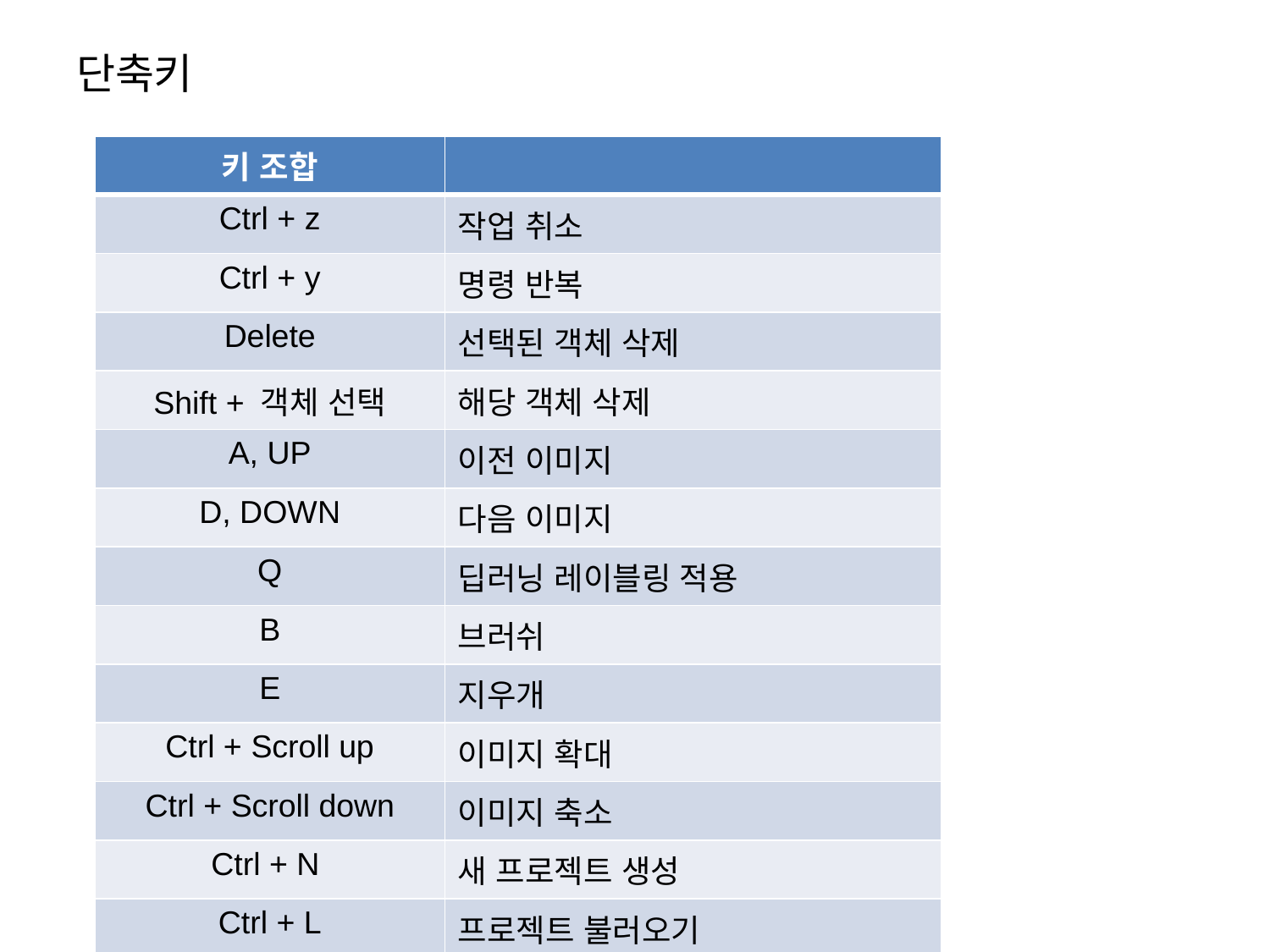

# 단축키
| 키 조합 |  |
| --- | --- |
| Ctrl + z | 작업 취소 |
| Ctrl + y | 명령 반복 |
| Delete | 선택된 객체 삭제 |
| Shift + 객체 선택 | 해당 객체 삭제 |
| A, UP | 이전 이미지 |
| D, DOWN | 다음 이미지 |
| Q | 딥러닝 레이블링 적용 |
| B | 브러쉬 |
| E | 지우개 |
| Ctrl + Scroll up | 이미지 확대 |
| Ctrl + Scroll down | 이미지 축소 |
| Ctrl + N | 새 프로젝트 생성 |
| Ctrl + L | 프로젝트 불러오기 |
| Ctrl + S | 프로젝트 저장 |